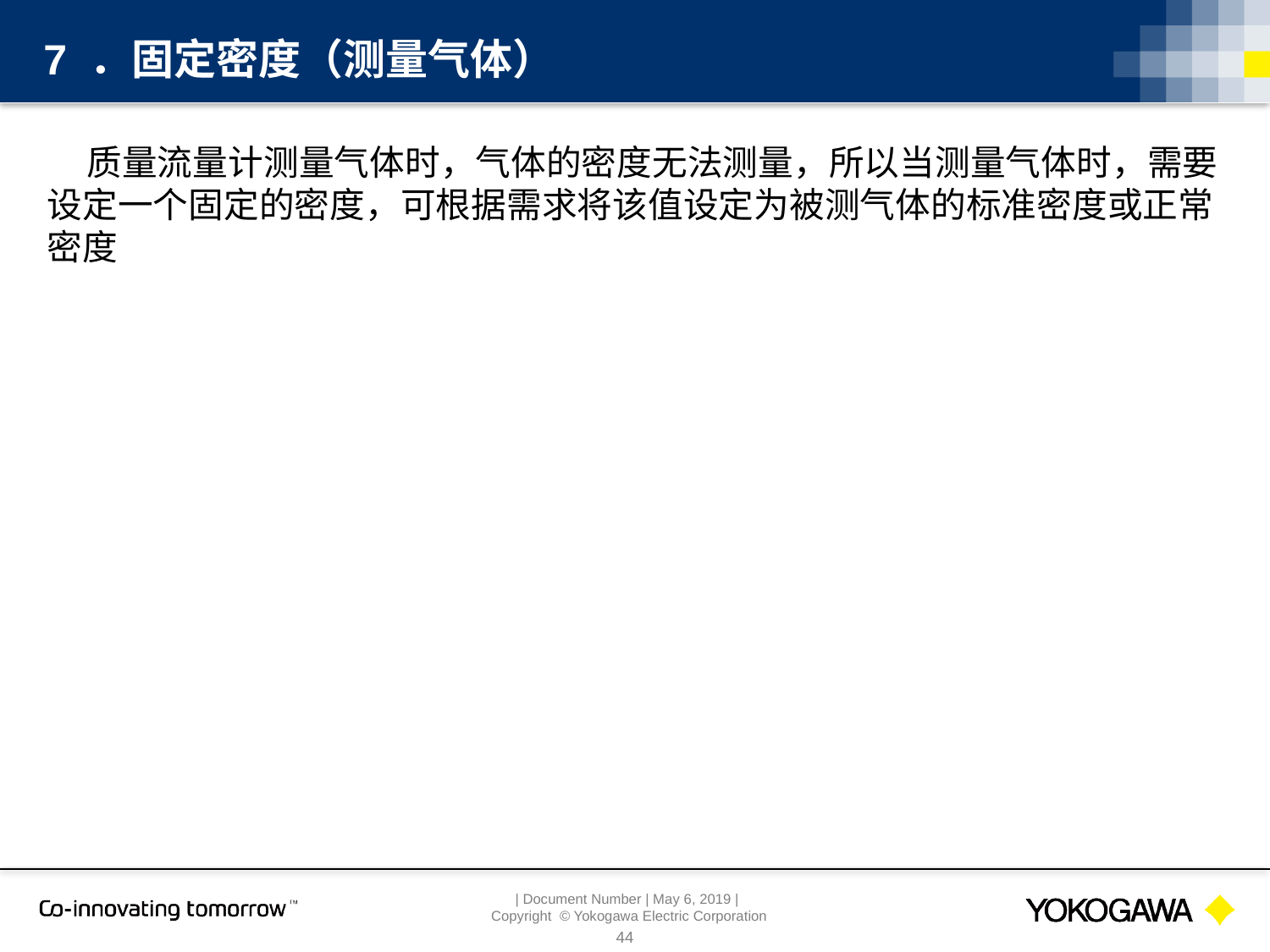

7 ．固定密度（测量气体）
    质量流量计测量气体时，气体的密度无法测量，所以当测量气体时，需要设定一个固定的密度，可根据需求将该值设定为被测气体的标准密度或正常密度